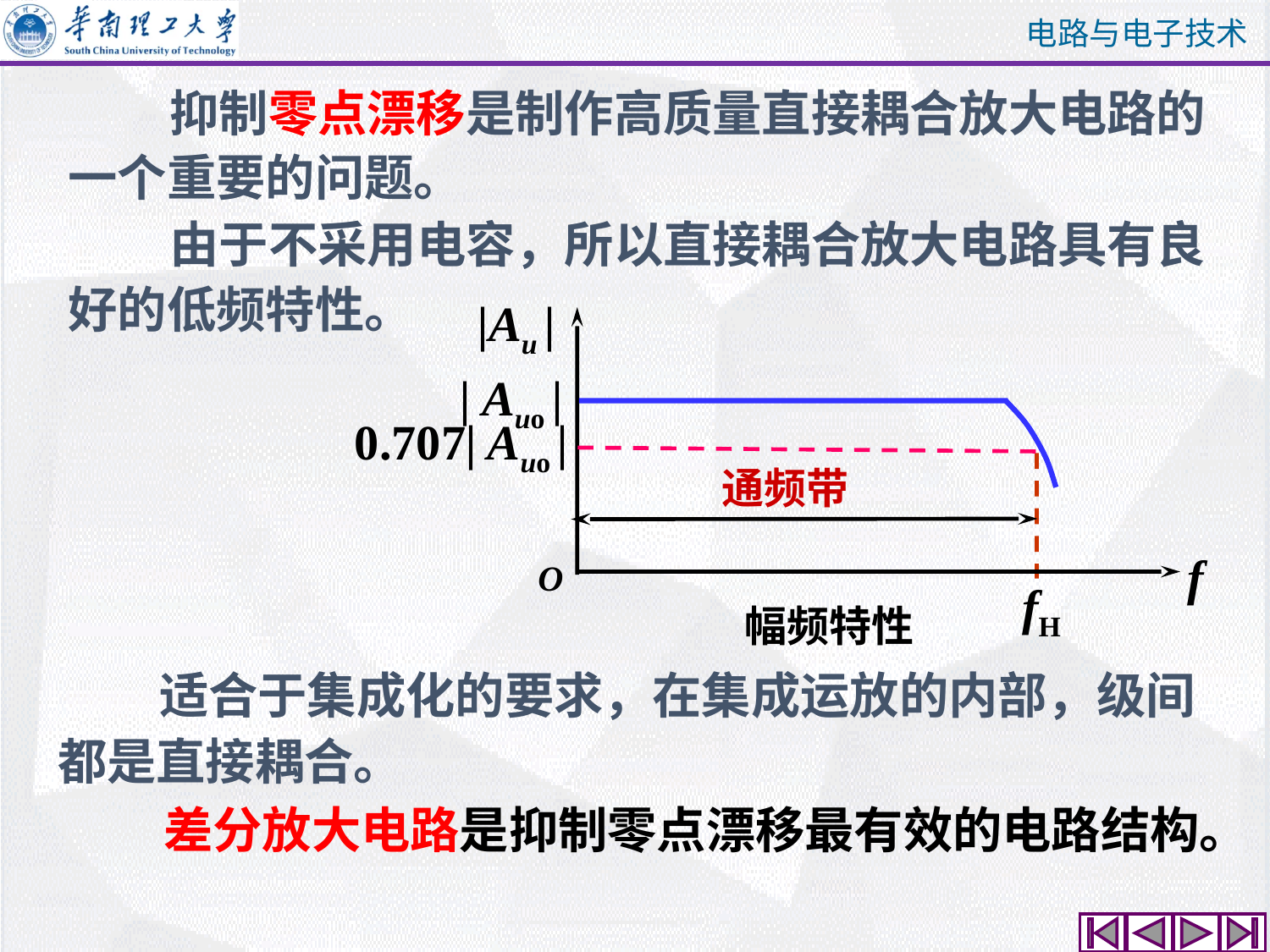

抑制零点漂移是制作高质量直接耦合放大电路的一个重要的问题。
        由于不采用电容，所以直接耦合放大电路具有良好的低频特性。
|Au |

| Auo |

0.707| Auo |

通频带

f
O

fH
幅频特性
        适合于集成化的要求，在集成运放的内部，级间都是直接耦合。
        差分放大电路是抑制零点漂移最有效的电路结构。